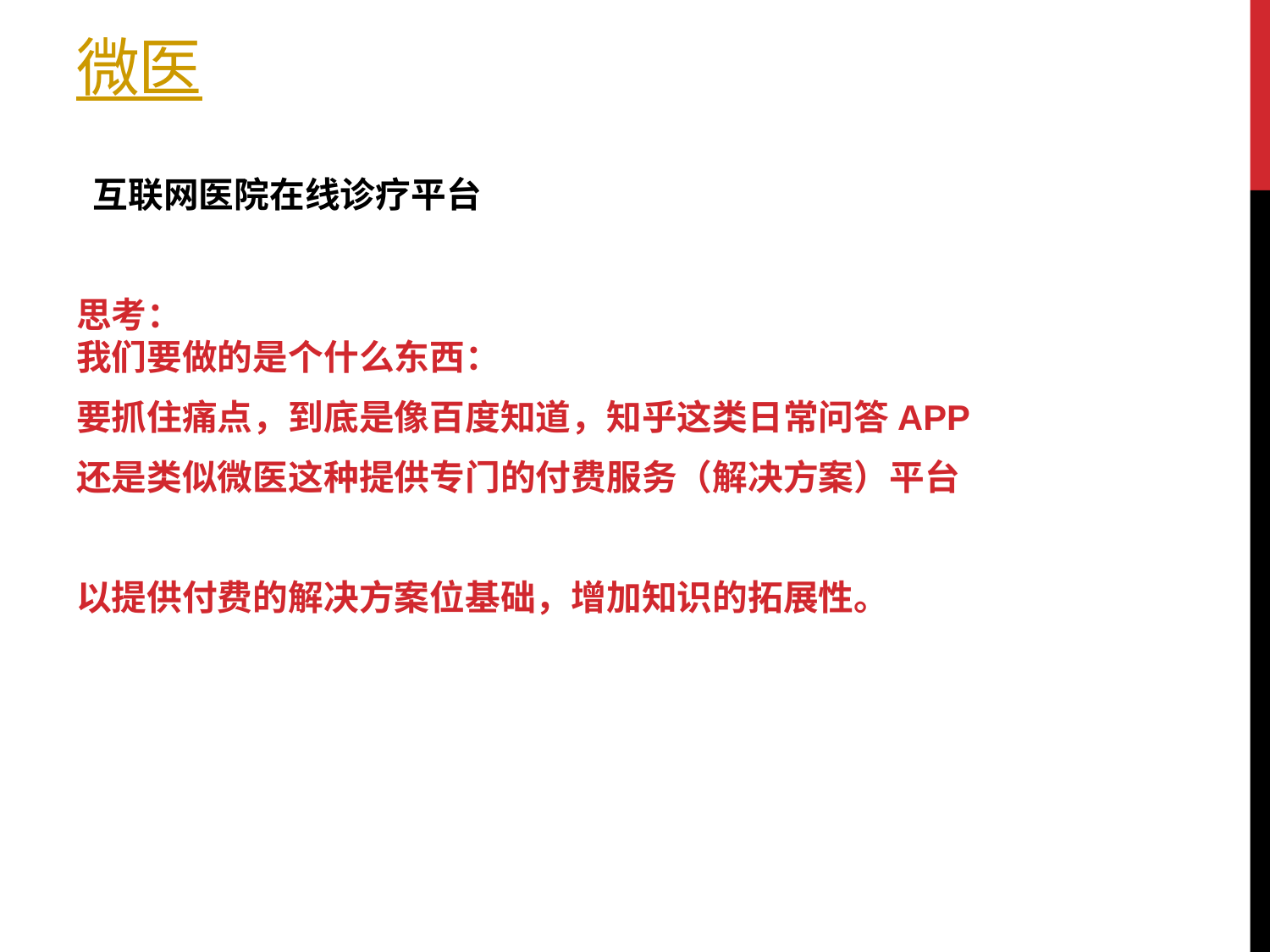

# 微医
 互联网医院在线诊疗平台

思考：
我们要做的是个什么东西：
要抓住痛点，到底是像百度知道，知乎这类日常问答APP
还是类似微医这种提供专门的付费服务（解决方案）平台

以提供付费的解决方案位基础，增加知识的拓展性。